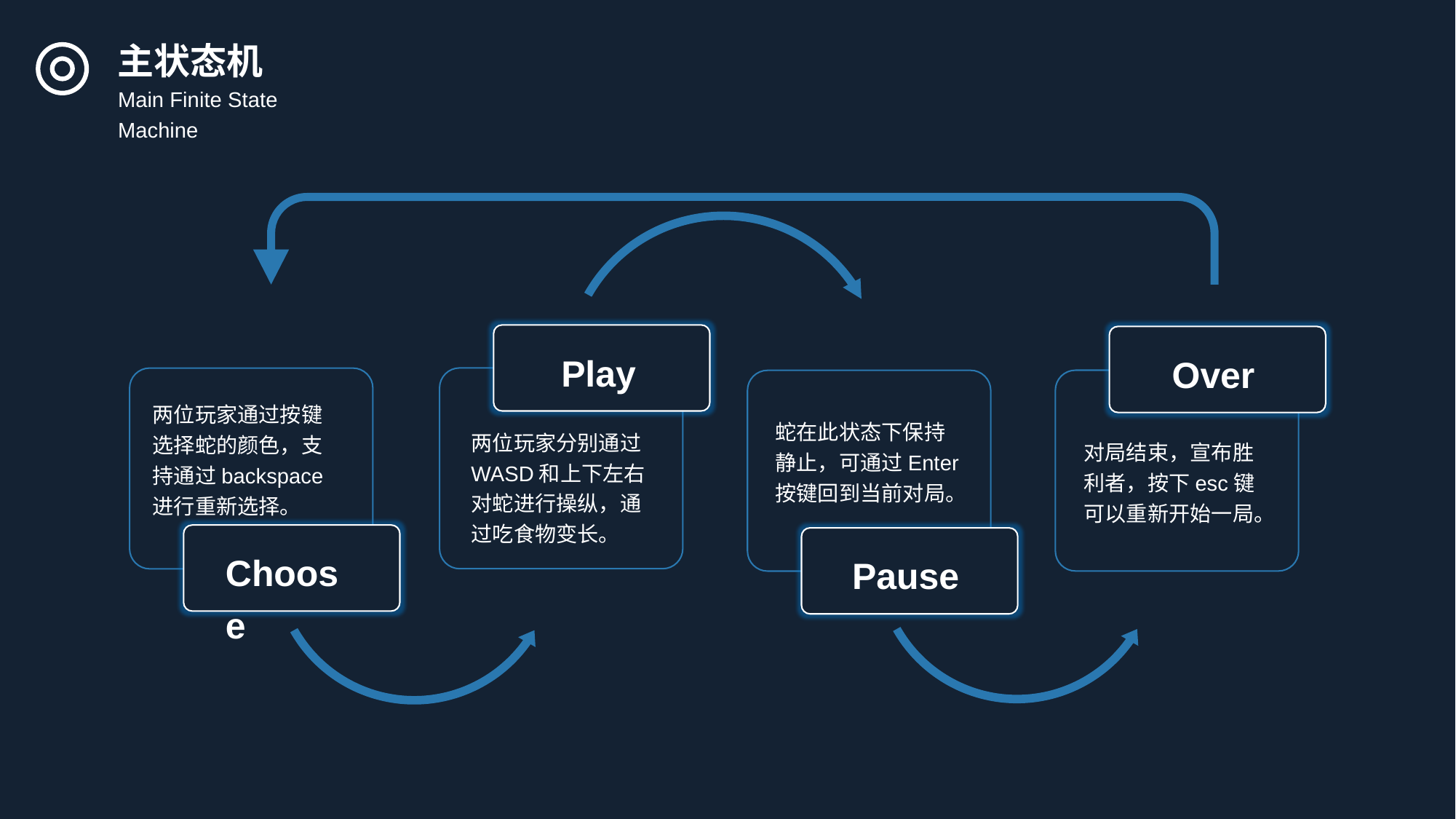

主状态机

Main Finite State Machine

Play
Over

两位玩家通过按键选择蛇的颜色，支持通过backspace进行重新选择。

蛇在此状态下保持静止，可通过Enter按键回到当前对局。
两位玩家分别通过WASD和上下左右对蛇进行操纵，通过吃食物变长。
对局结束，宣布胜利者，按下esc键可以重新开始一局。

Choose
Pause